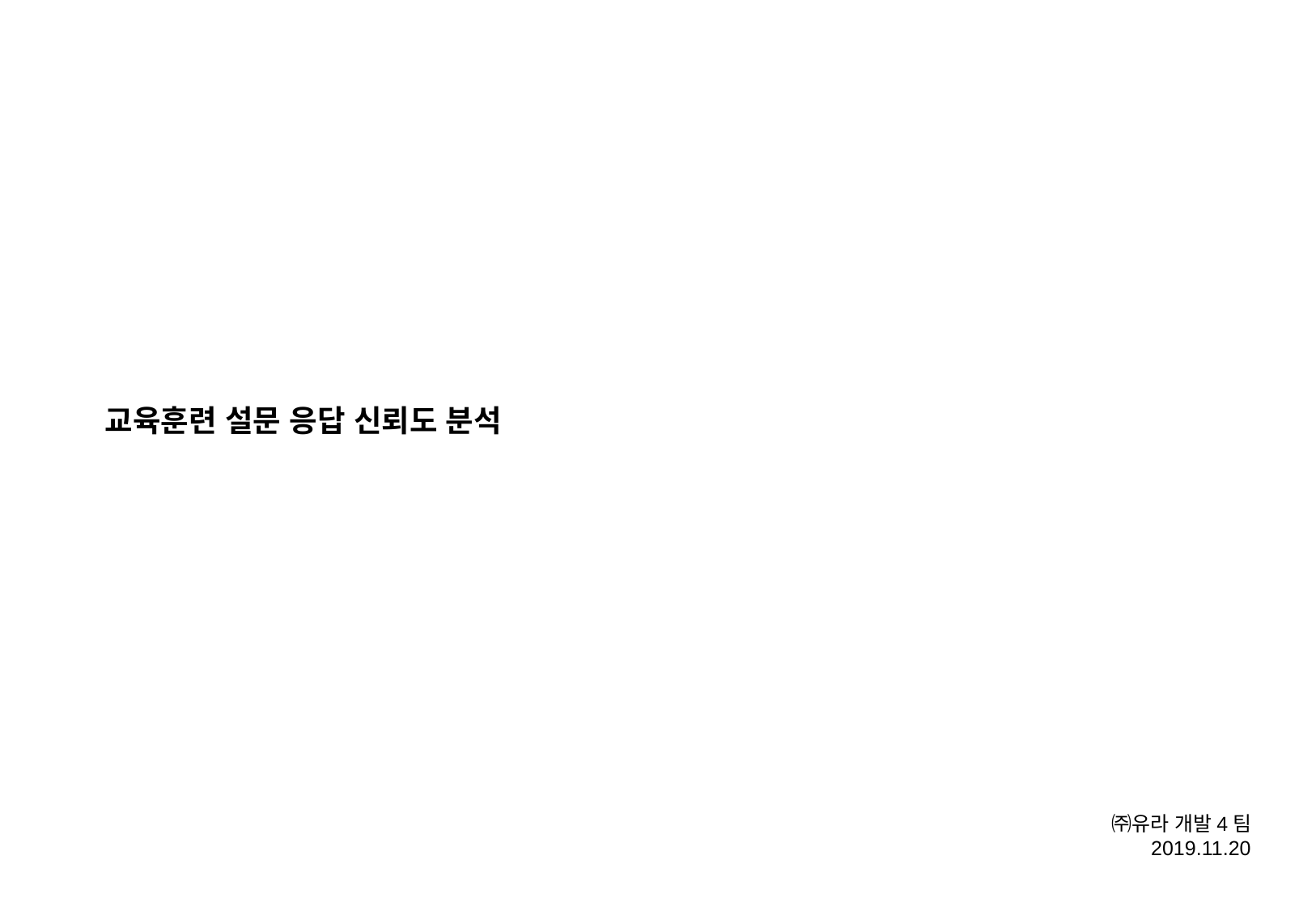

교육훈련 설문 응답 신뢰도 분석
㈜유라 개발4팀
2019.11.20